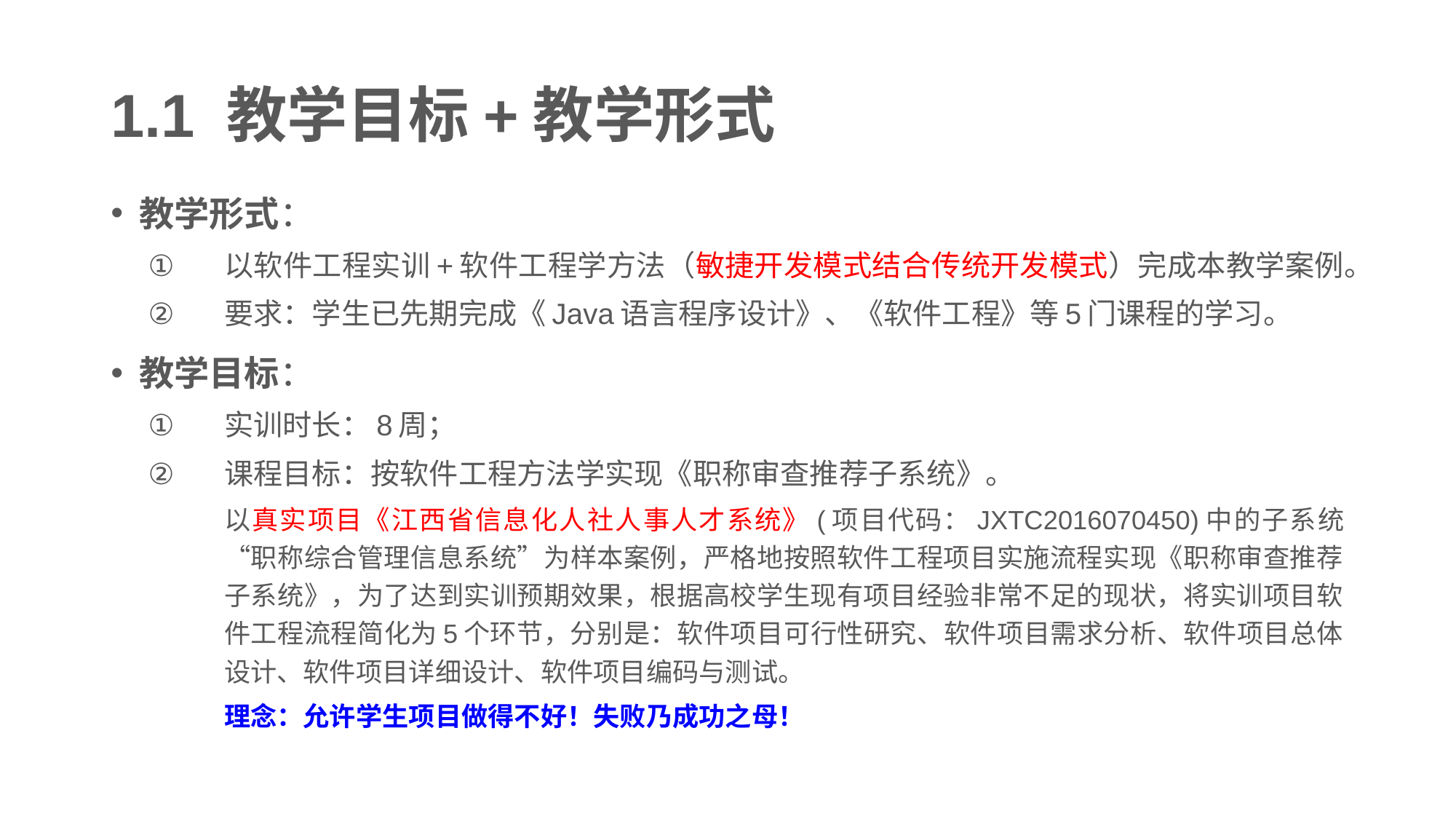

# 1.1 教学目标+教学形式
教学形式：
以软件工程实训+软件工程学方法（敏捷开发模式结合传统开发模式）完成本教学案例。
要求：学生已先期完成《Java语言程序设计》、《软件工程》等5门课程的学习。
教学目标：
实训时长：8周；
课程目标：按软件工程方法学实现《职称审查推荐子系统》。
以真实项目《江西省信息化人社人事人才系统》(项目代码：JXTC2016070450)中的子系统“职称综合管理信息系统”为样本案例，严格地按照软件工程项目实施流程实现《职称审查推荐子系统》，为了达到实训预期效果，根据高校学生现有项目经验非常不足的现状，将实训项目软件工程流程简化为5个环节，分别是：软件项目可行性研究、软件项目需求分析、软件项目总体设计、软件项目详细设计、软件项目编码与测试。
理念：允许学生项目做得不好！失败乃成功之母！